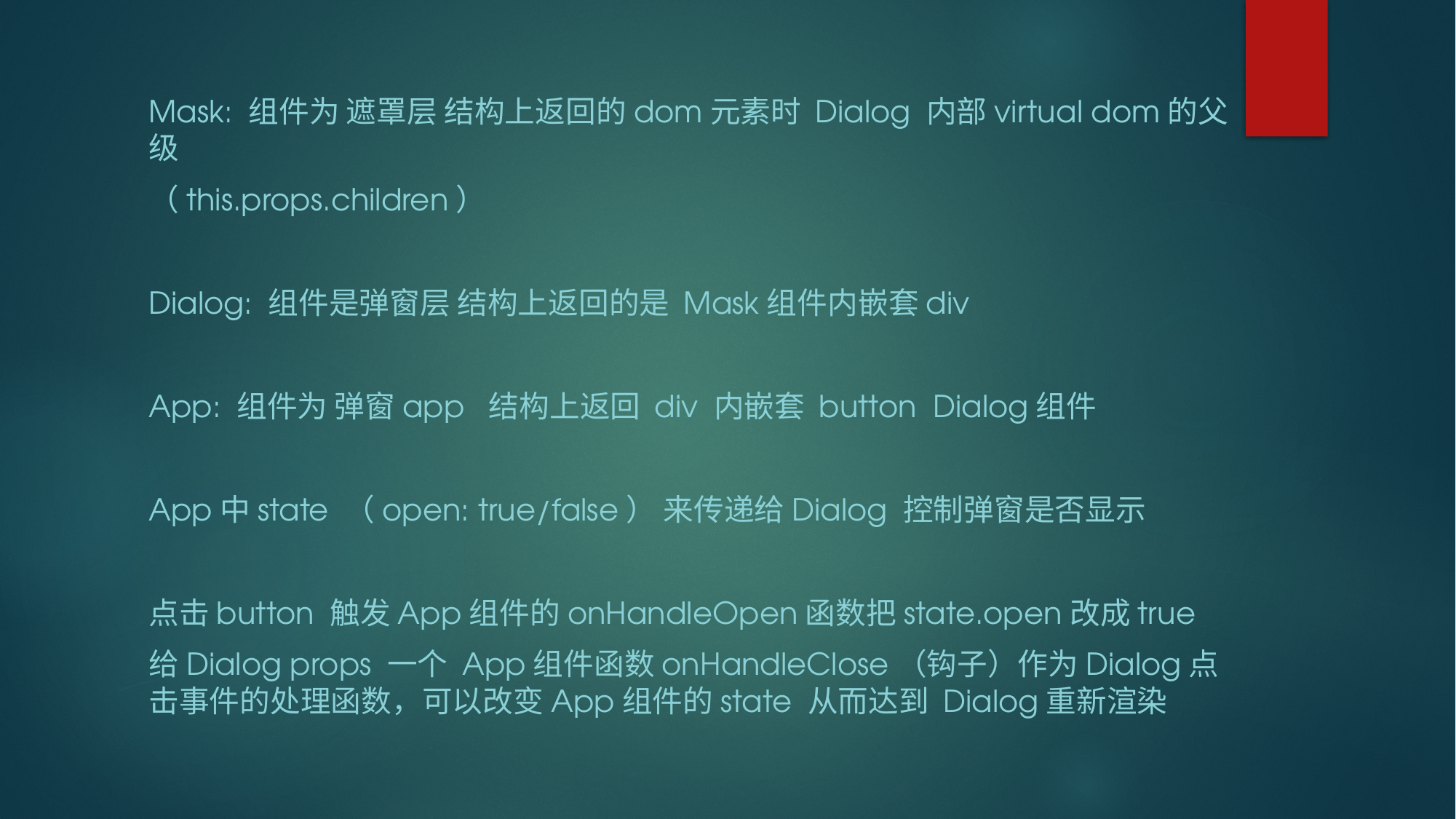

Mask: 组件为 遮罩层 结构上返回的dom元素时 Dialog 内部virtual dom的父级
（this.props.children）

Dialog: 组件是弹窗层 结构上返回的是 Mask组件内嵌套div

App: 组件为 弹窗app  结构上返回 div 内嵌套 button  Dialog组件

App中state （open: true/false） 来传递给Dialog 控制弹窗是否显示

点击button 触发App组件的onHandleOpen函数把state.open改成true
给Dialog props 一个 App组件函数onHandleClose（钩子）作为Dialog点击事件的处理函数，可以改变App组件的state 从而达到 Dialog重新渲染